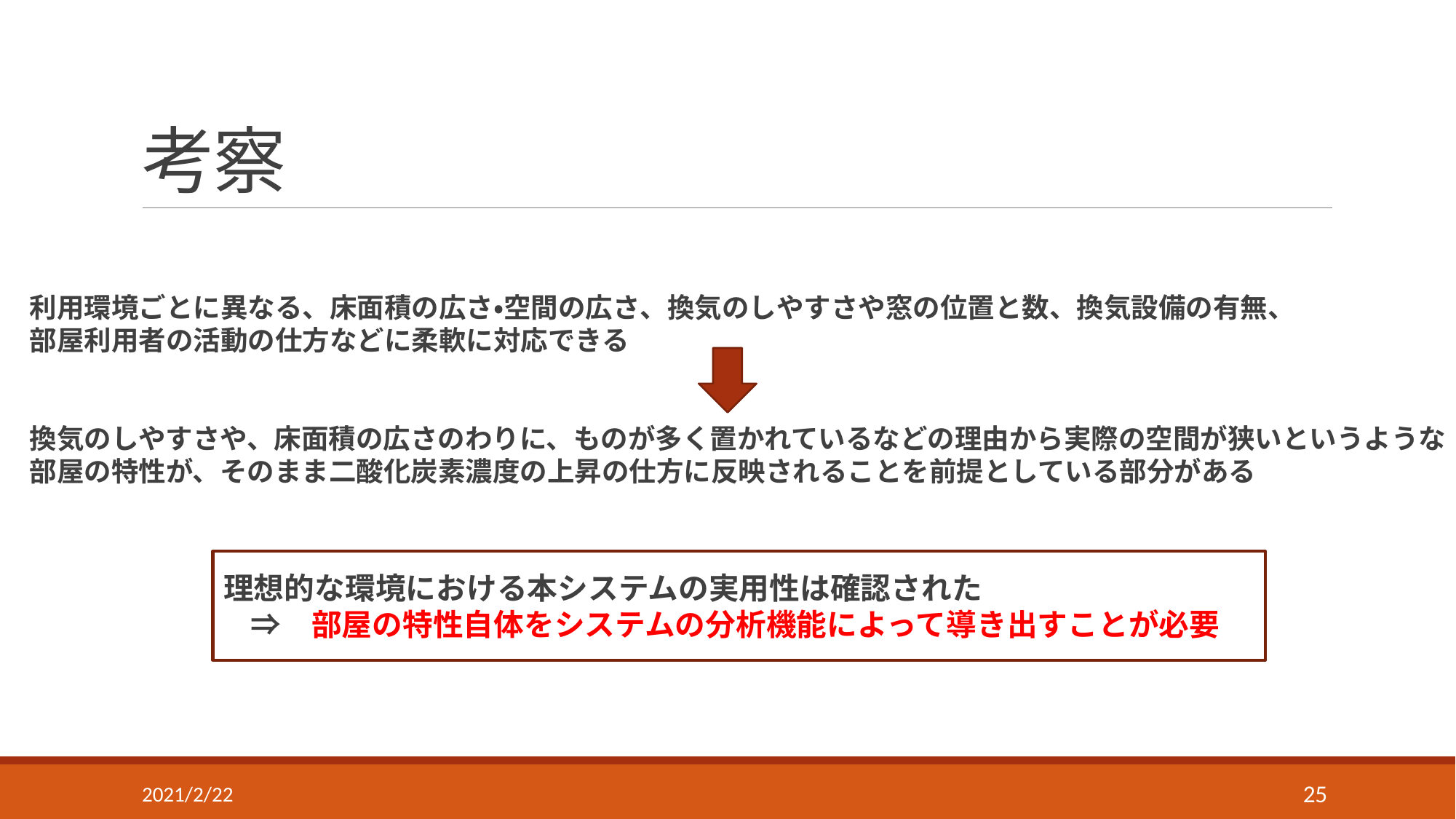

# 考察
利用環境ごとに異なる、床面積の広さ・空間の広さ、換気のしやすさや窓の位置と数、換気設備の有無、
部屋利用者の活動の仕方などに柔軟に対応できる

換気のしやすさや、床面積の広さのわりに、ものが多く置かれているなどの理由から実際の空間が狭いというような
部屋の特性が、そのまま二酸化炭素濃度の上昇の仕方に反映されることを前提としている部分がある

理想的な環境における本システムの実用性は確認された
　⇒　部屋の特性自体をシステムの分析機能によって導き出すことが必要
2021/2/22
25